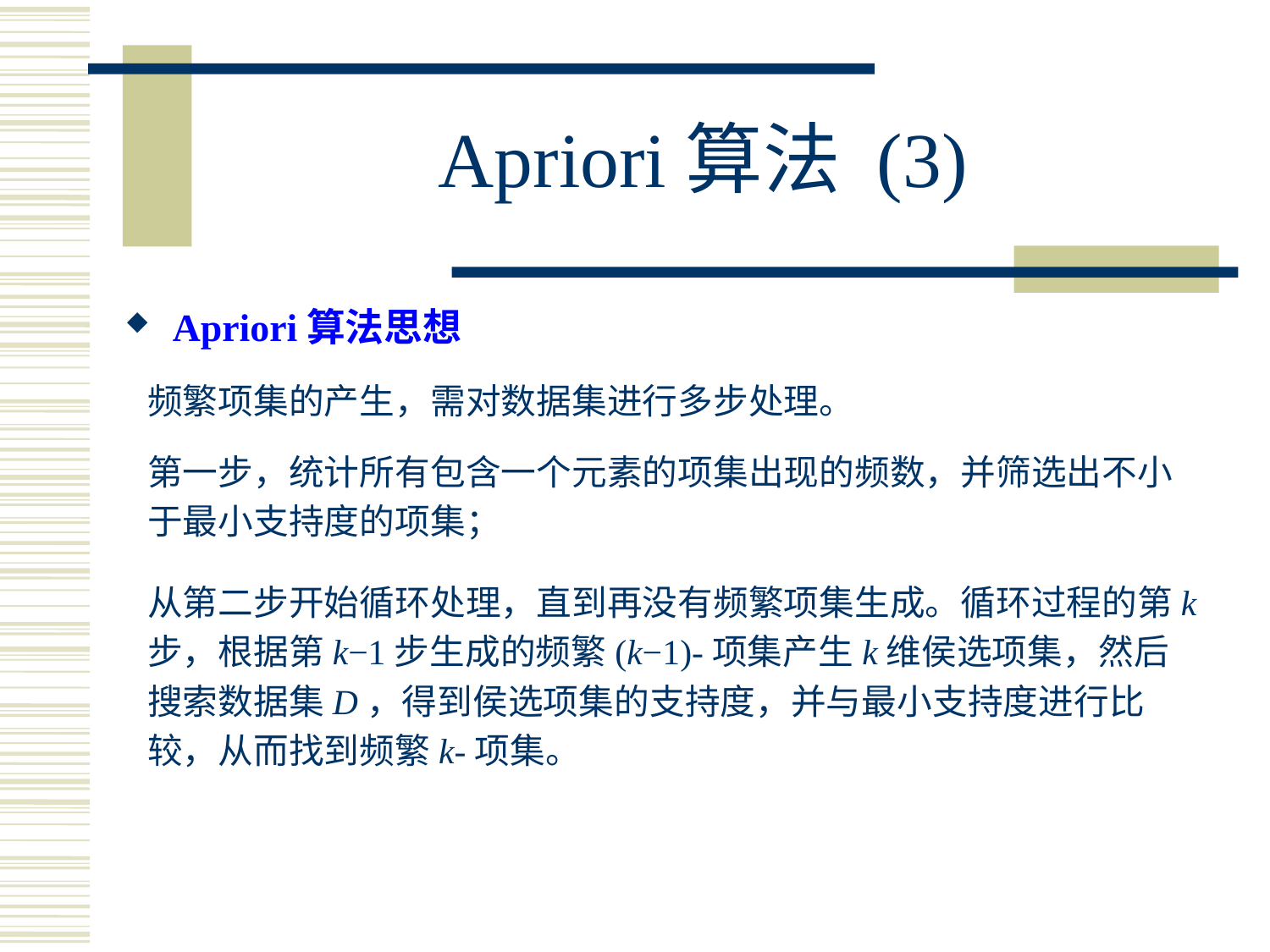

# Apriori算法 (3)
Apriori算法思想
频繁项集的产生，需对数据集进行多步处理。
第一步，统计所有包含一个元素的项集出现的频数，并筛选出不小于最小支持度的项集；
从第二步开始循环处理，直到再没有频繁项集生成。循环过程的第k步，根据第k−1步生成的频繁(k−1)-项集产生k维侯选项集，然后搜索数据集D，得到侯选项集的支持度，并与最小支持度进行比较，从而找到频繁k-项集。